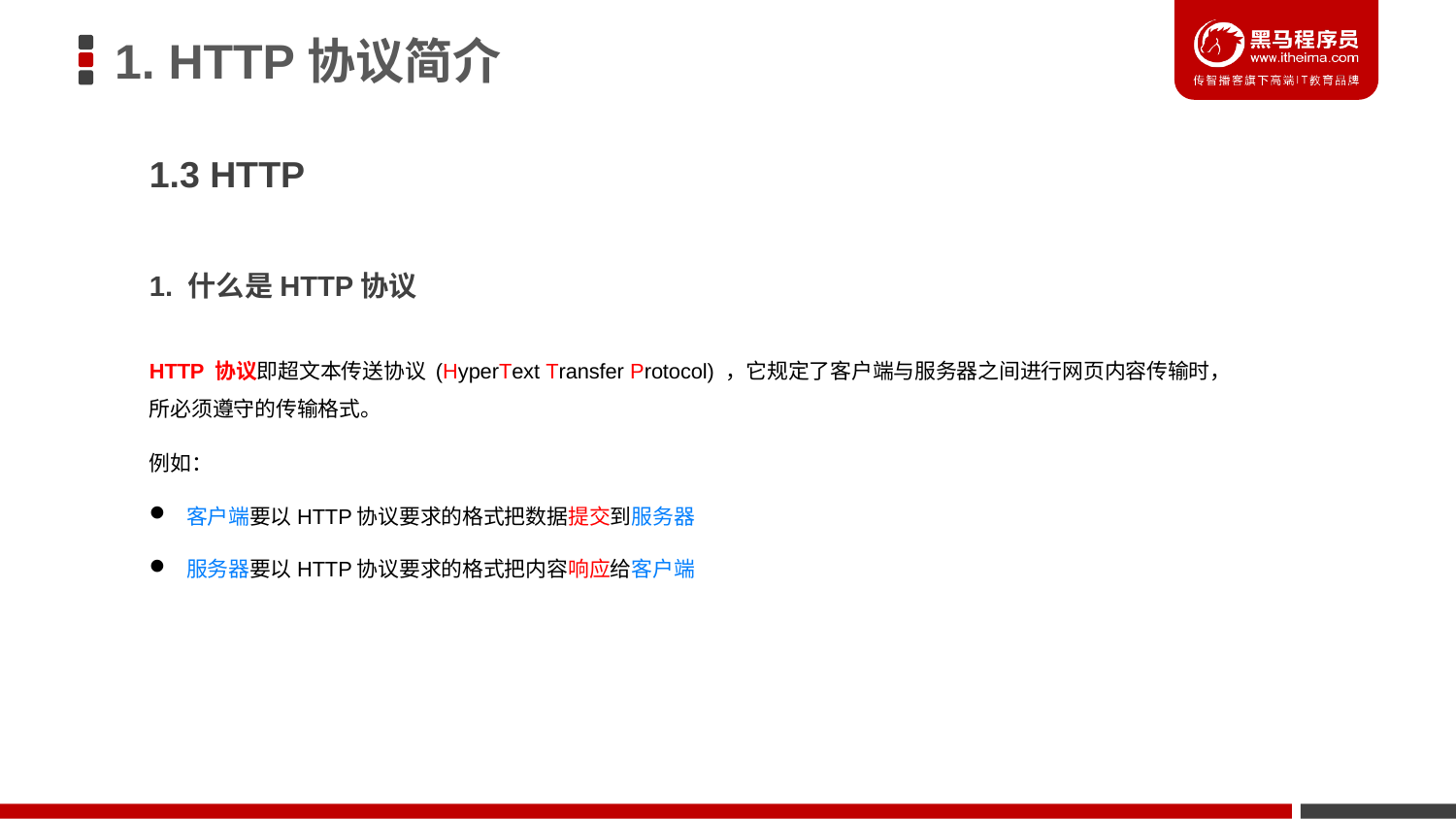

# 1. HTTP协议简介
1.3 HTTP
1. 什么是HTTP协议
HTTP 协议即超文本传送协议 (HyperText Transfer Protocol) ，它规定了客户端与服务器之间进行网页内容传输时，所必须遵守的传输格式。
例如：
 客户端要以HTTP协议要求的格式把数据提交到服务器
 服务器要以HTTP协议要求的格式把内容响应给客户端